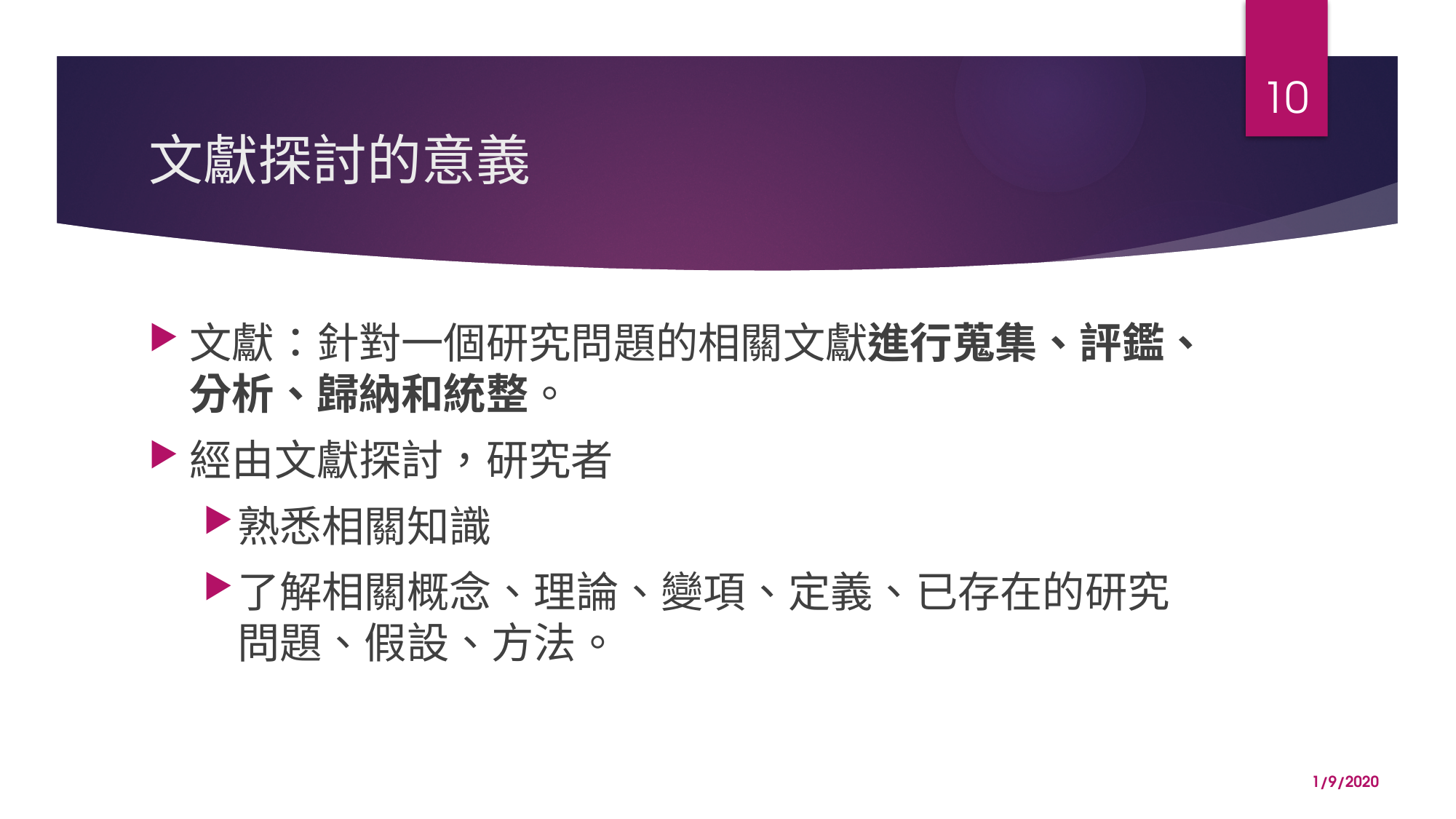

10
# 文獻探討的意義
文獻：針對一個研究問題的相關文獻進行蒐集、評鑑、分析、歸納和統整。
經由文獻探討，研究者
熟悉相關知識
了解相關概念、理論、變項、定義、已存在的研究問題、假設、方法。
1/9/2020